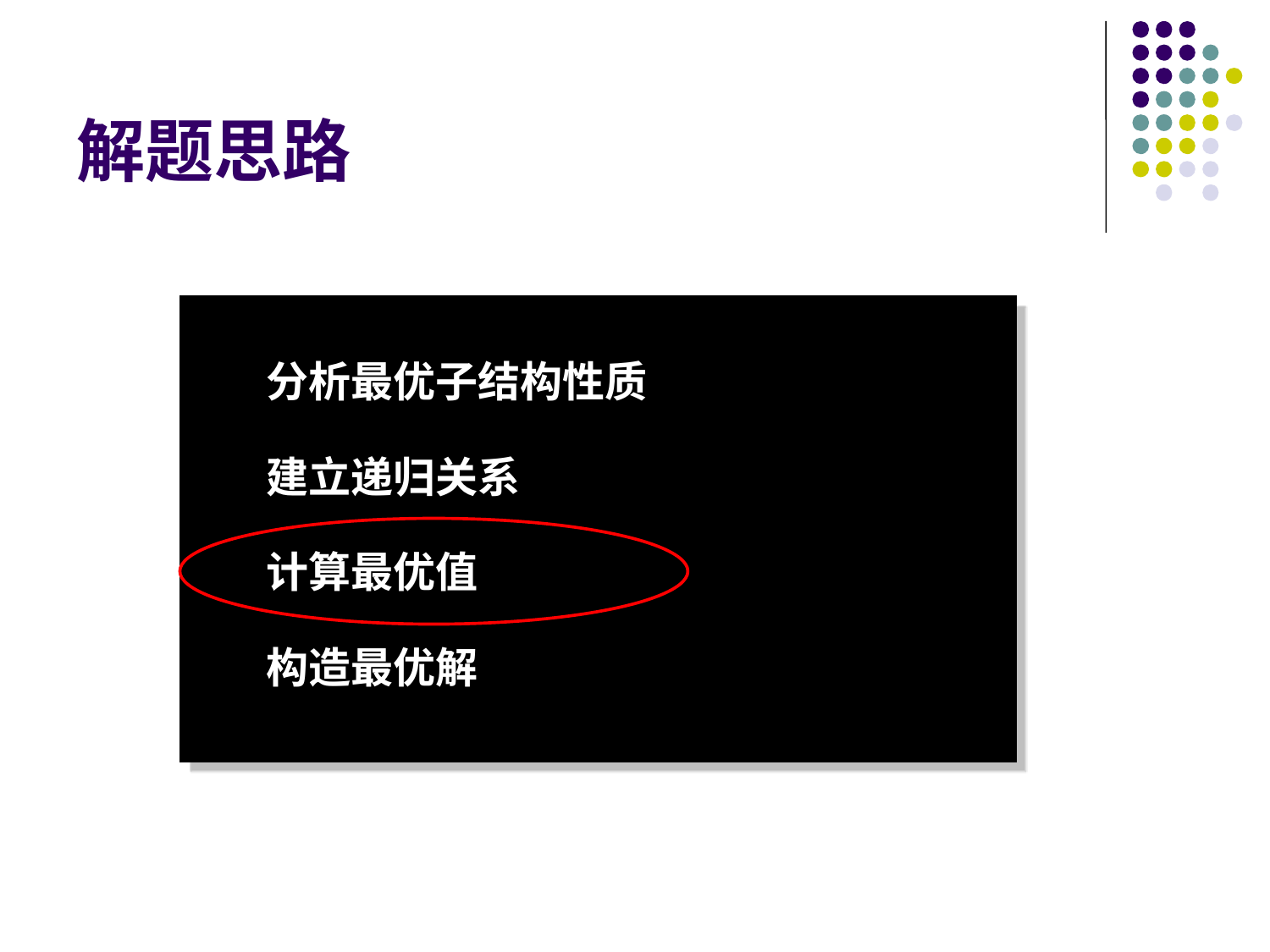

# 解题思路
0
分析最优子结构性质
建立递归关系

计算最优值
构造最优解